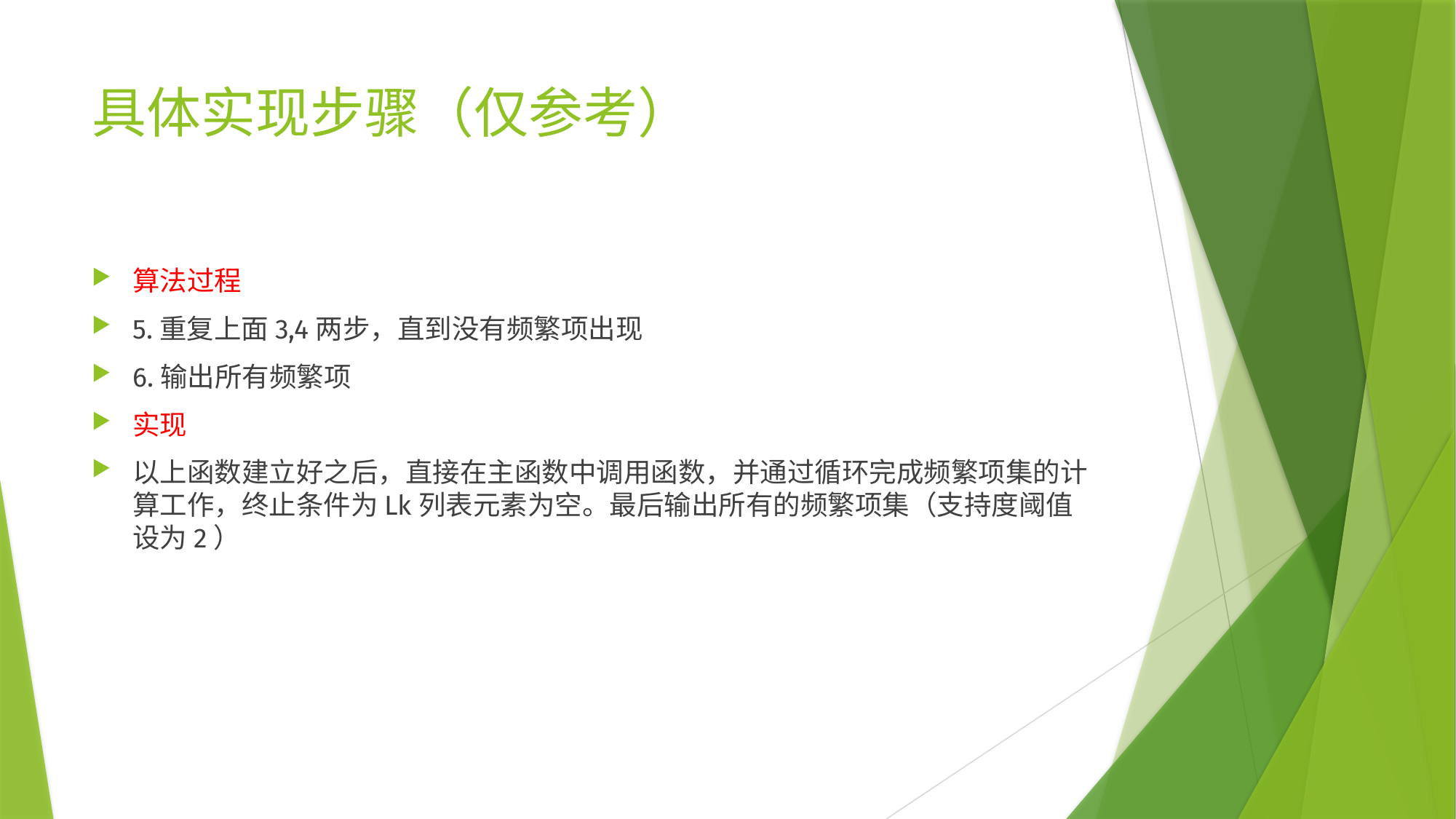

# 具体实现步骤（仅参考）
算法过程
5.重复上面3,4两步，直到没有频繁项出现
6.输出所有频繁项
实现
以上函数建立好之后，直接在主函数中调用函数，并通过循环完成频繁项集的计算工作，终止条件为Lk列表元素为空。最后输出所有的频繁项集（支持度阈值设为2）